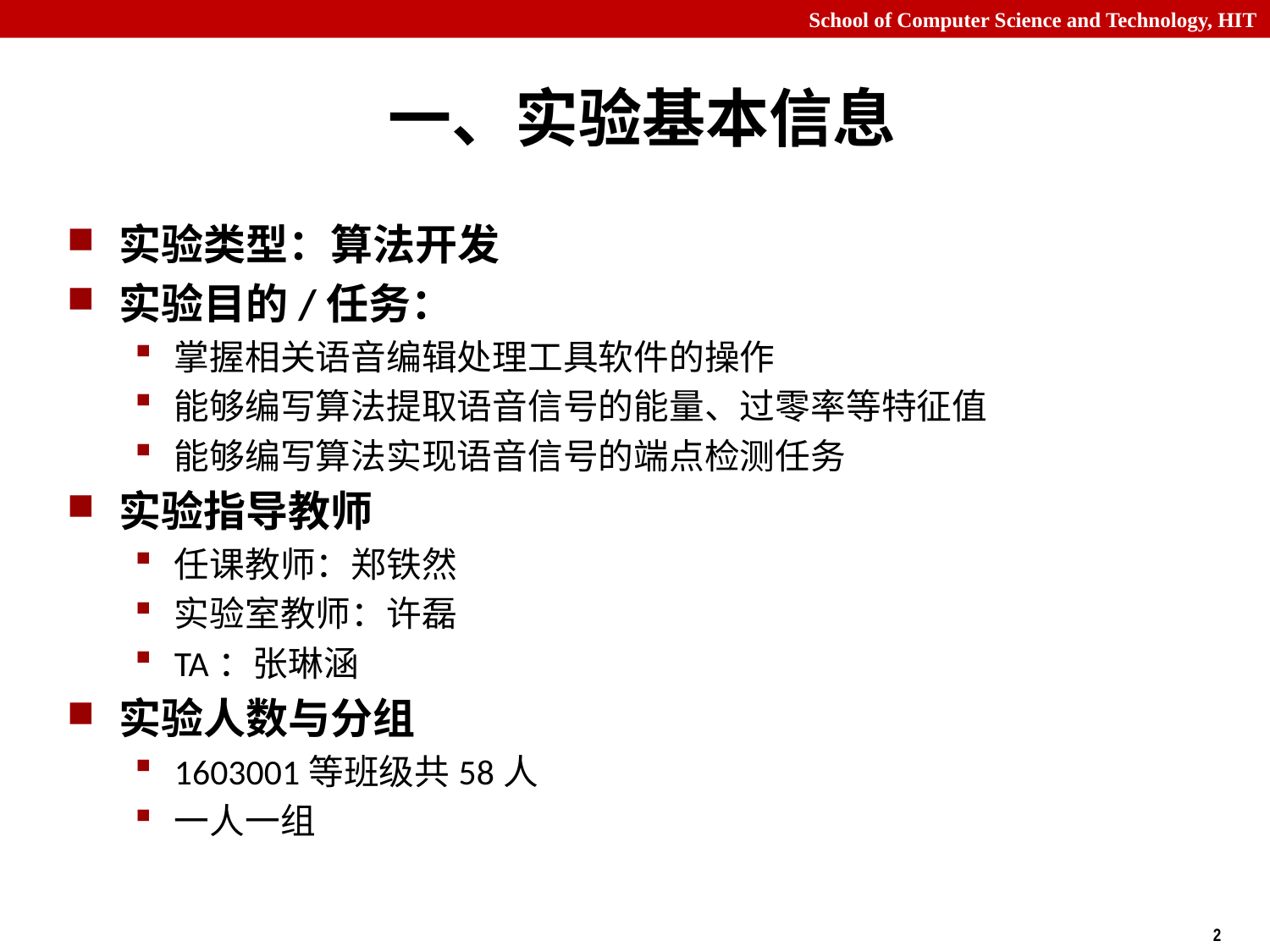

# 一、实验基本信息
实验类型：算法开发
实验目的/任务：
掌握相关语音编辑处理工具软件的操作
能够编写算法提取语音信号的能量、过零率等特征值
能够编写算法实现语音信号的端点检测任务
实验指导教师
任课教师：郑铁然
实验室教师：许磊
TA：张琳涵
实验人数与分组
1603001等班级共58人
一人一组